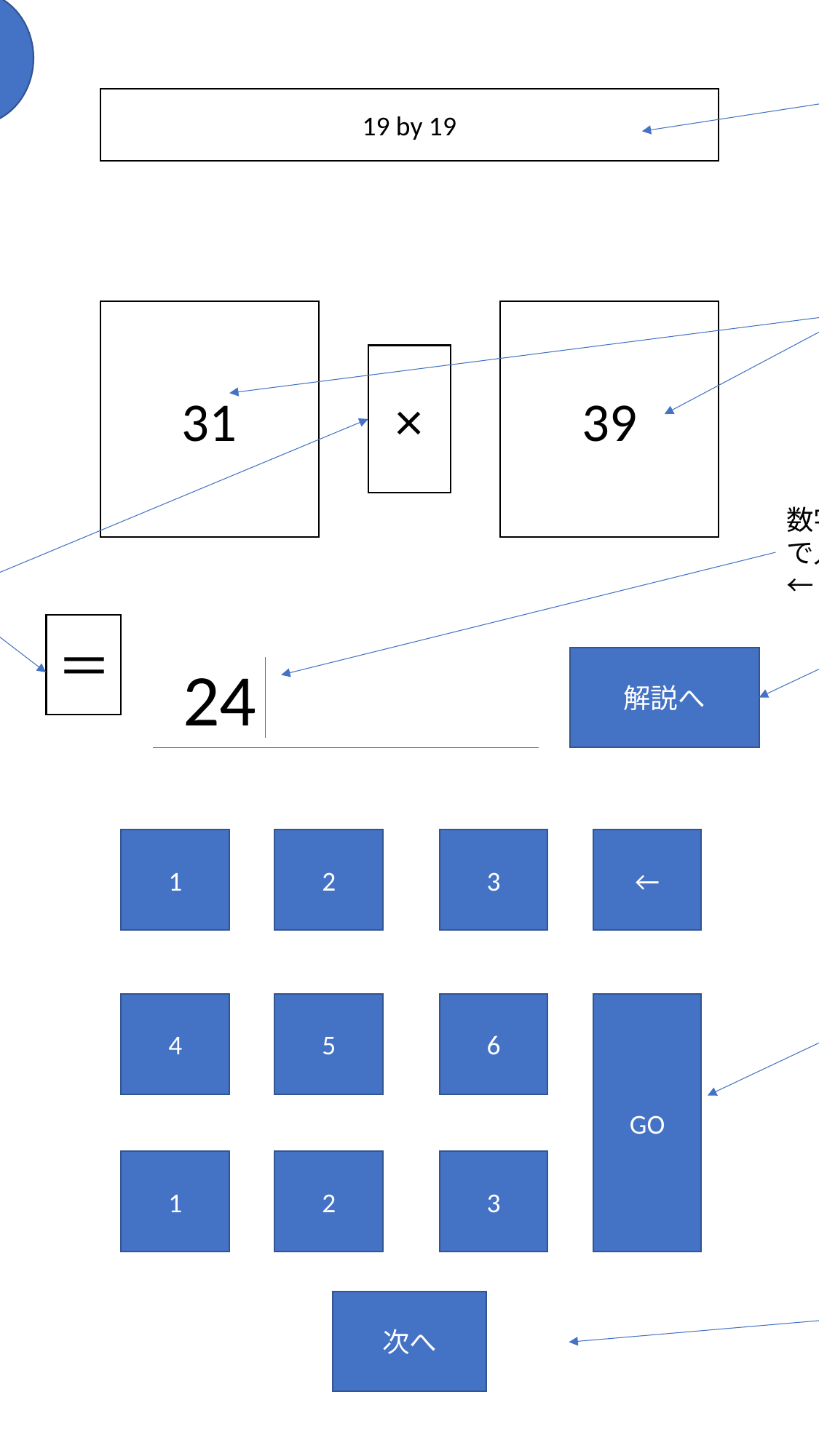

B
タイトル
シーンAへ
19 by 19
1以上99以下
ランダム値
31
39
×
GOで表示
シーンB-1へ
数字ボタン
で入力
←で消す
固定
＝
解説へ
24
3
←
1
2
成否判定
「解説」ボタン表示
GO
6
4
5
3
1
2
シーンBへ
次へ